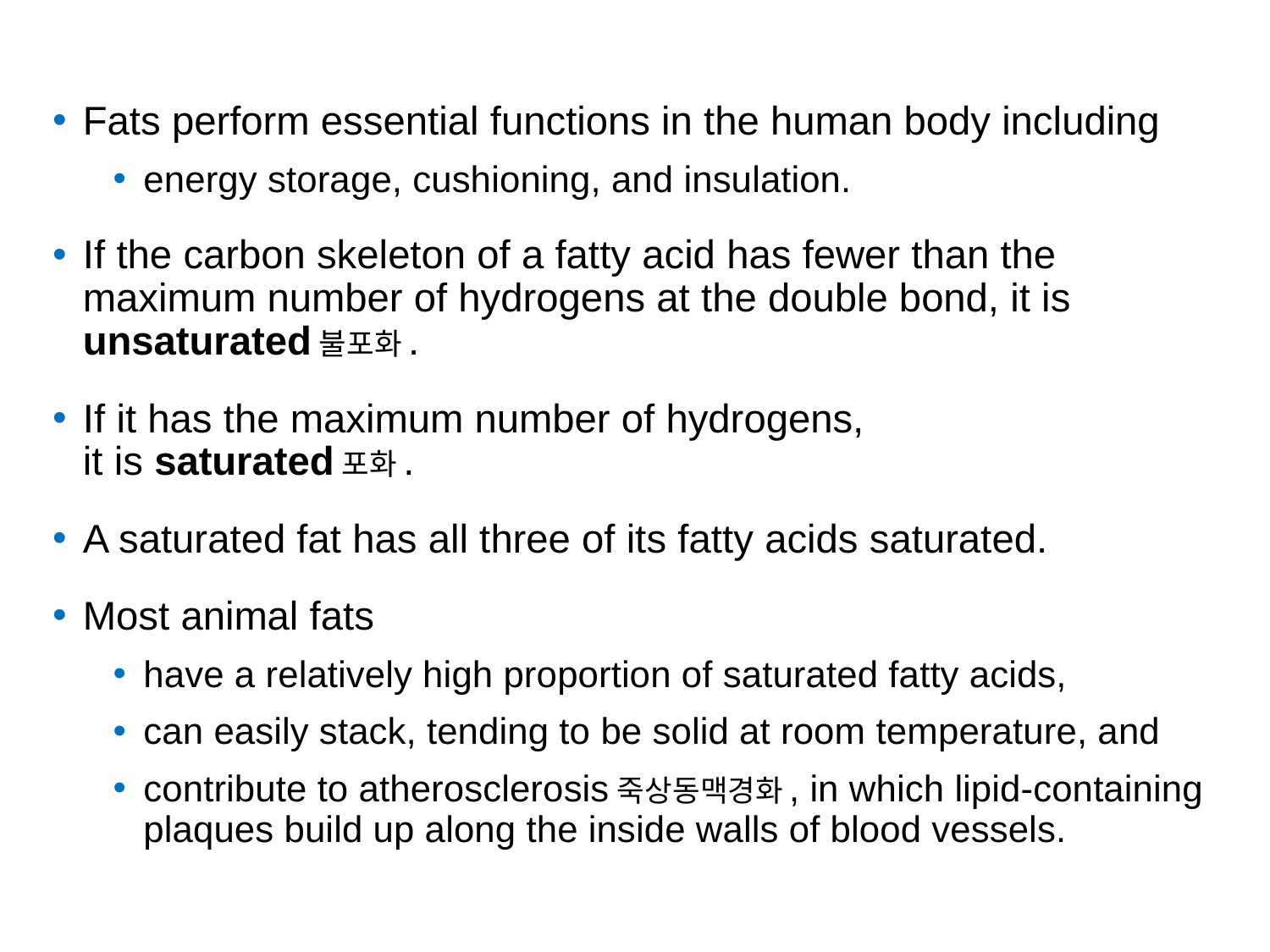

Fats perform essential functions in the human body including
energy storage, cushioning, and insulation.
If the carbon skeleton of a fatty acid has fewer than the maximum number of hydrogens at the double bond, it is unsaturated불포화.
If it has the maximum number of hydrogens,
it is saturated포화.
A saturated fat has all three of its fatty acids saturated.
Most animal fats
have a relatively high proportion of saturated fatty acids,
can easily stack, tending to be solid at room temperature, and
contribute to atherosclerosis죽상동맥경화, in which lipid-containing plaques build up along the inside walls of blood vessels.